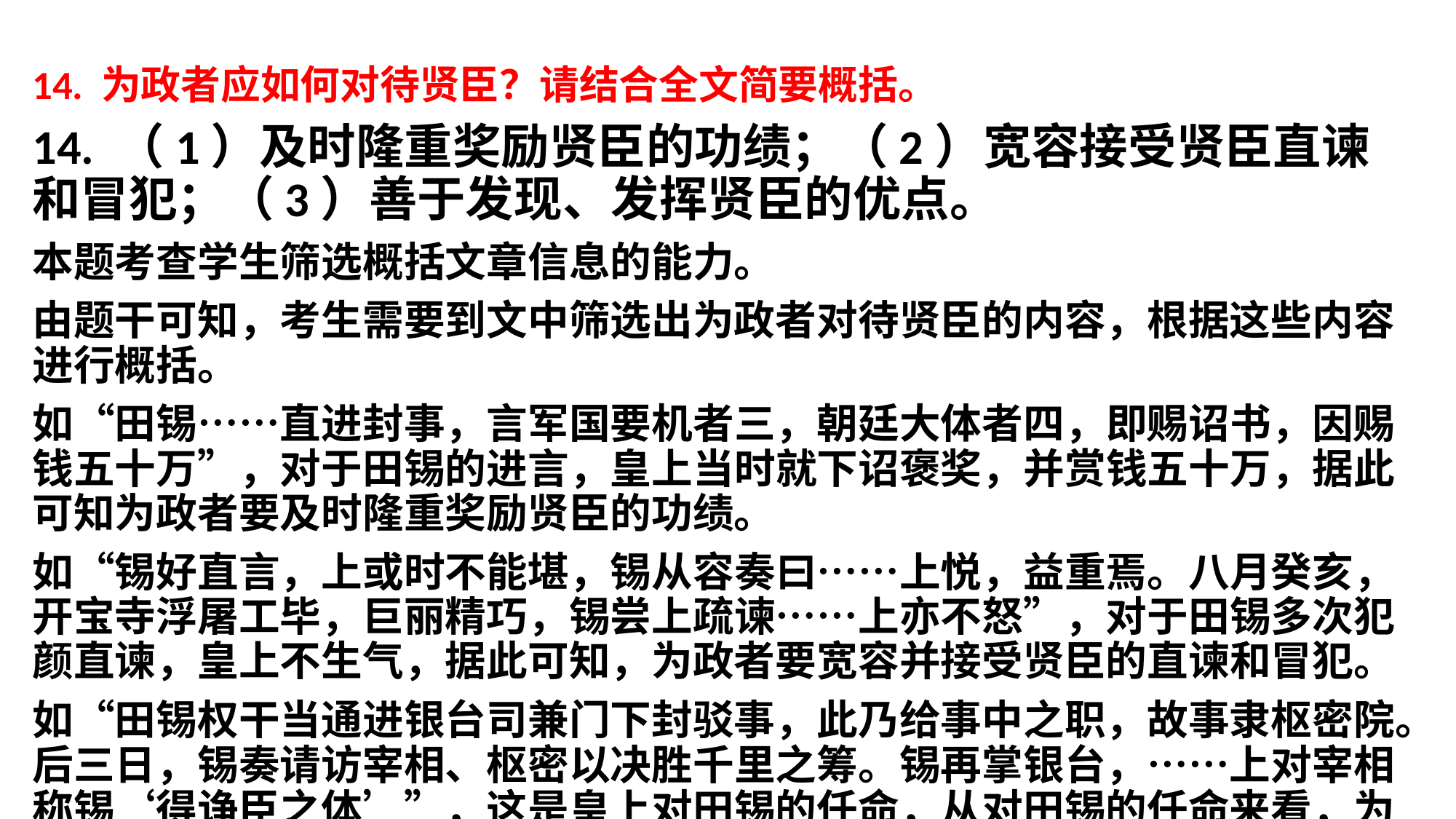

14. 为政者应如何对待贤臣？请结合全文简要概括。
14. （1）及时隆重奖励贤臣的功绩；（2）宽容接受贤臣直谏和冒犯；（3）善于发现、发挥贤臣的优点。
本题考查学生筛选概括文章信息的能力。
由题干可知，考生需要到文中筛选出为政者对待贤臣的内容，根据这些内容进行概括。
如“田锡……直进封事，言军国要机者三，朝廷大体者四，即赐诏书，因赐钱五十万”，对于田锡的进言，皇上当时就下诏褒奖，并赏钱五十万，据此可知为政者要及时隆重奖励贤臣的功绩。
如“锡好直言，上或时不能堪，锡从容奏曰……上悦，益重焉。八月癸亥，开宝寺浮屠工毕，巨丽精巧，锡尝上疏谏……上亦不怒”，对于田锡多次犯颜直谏，皇上不生气，据此可知，为政者要宽容并接受贤臣的直谏和冒犯。
如“田锡权干当通进银台司兼门下封驳事，此乃给事中之职，故事隶枢密院。后三日，锡奏请访宰相、枢密以决胜千里之筹。锡再掌银台，……上对宰相称锡‘得诤臣之体’”，这是皇上对田锡的任命，从对田锡的任命来看，为政者要善于发现发挥贤臣的优点，要用得其所。